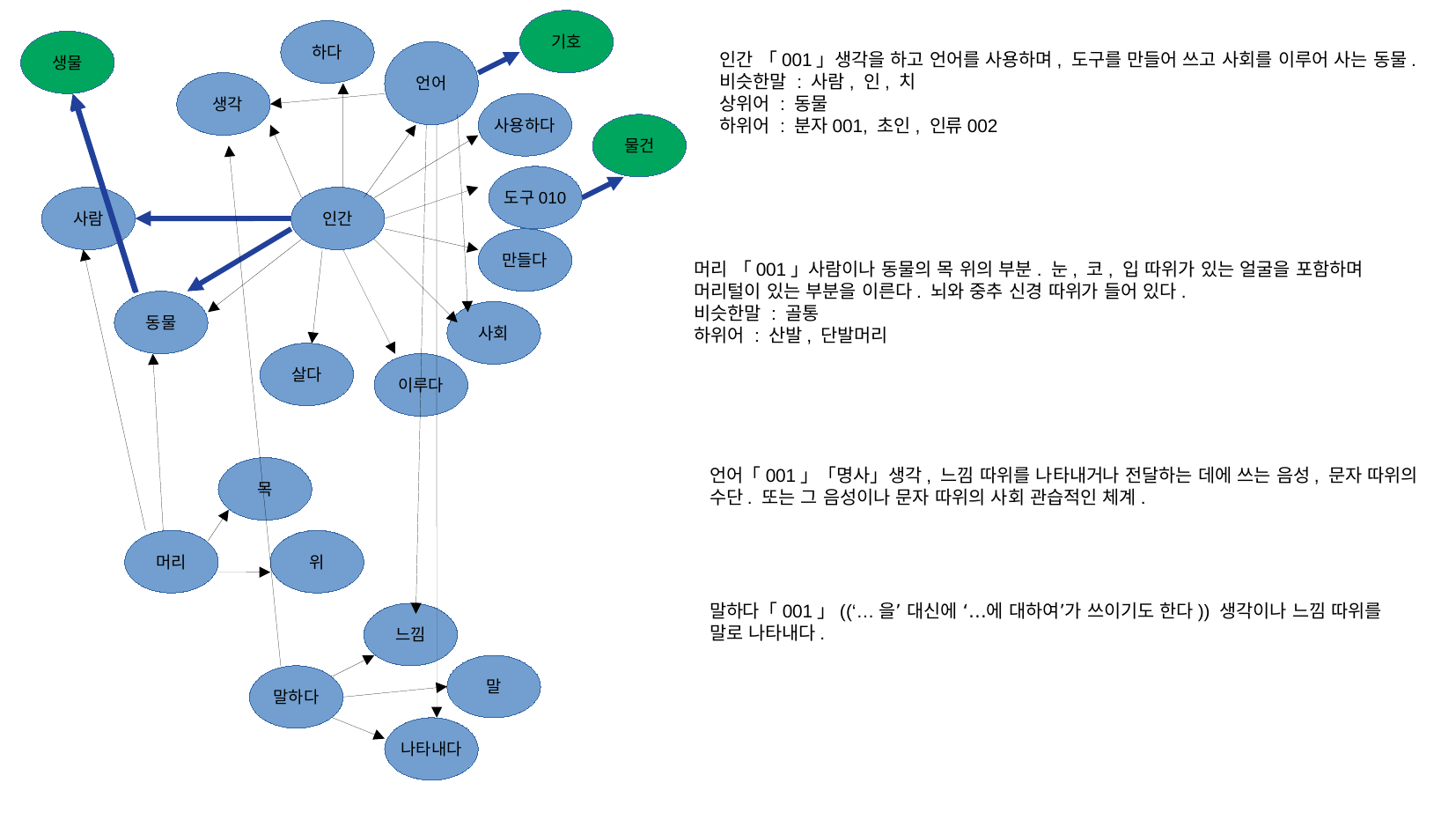

기호
하다
생물
언어
인간 「001」생각을 하고 언어를 사용하며, 도구를 만들어 쓰고 사회를 이루어 사는 동물.
비슷한말 : 사람, 인, 치
상위어 : 동물
하위어 : 분자001, 초인, 인류002

 생각

사용하다

물건

도구010

사람
인간

만들다

머리 「001」사람이나 동물의 목 위의 부분. 눈, 코, 입 따위가 있는 얼굴을 포함하며 머리털이 있는 부분을 이른다. 뇌와 중추 신경 따위가 들어 있다.
비슷한말 : 골통
하위어 : 산발, 단발머리
동물
사회
살다
이루다

목
언어「001」「명사」생각, 느낌 따위를 나타내거나 전달하는 데에 쓰는 음성, 문자 따위의 수단. 또는 그 음성이나 문자 따위의 사회 관습적인 체계.

머리
위

말하다「001」((‘…을’ 대신에 ‘…에 대하여’가 쓰이기도 한다)) 생각이나 느낌 따위를 말로 나타내다.

느낌

말
말하다

나타내다